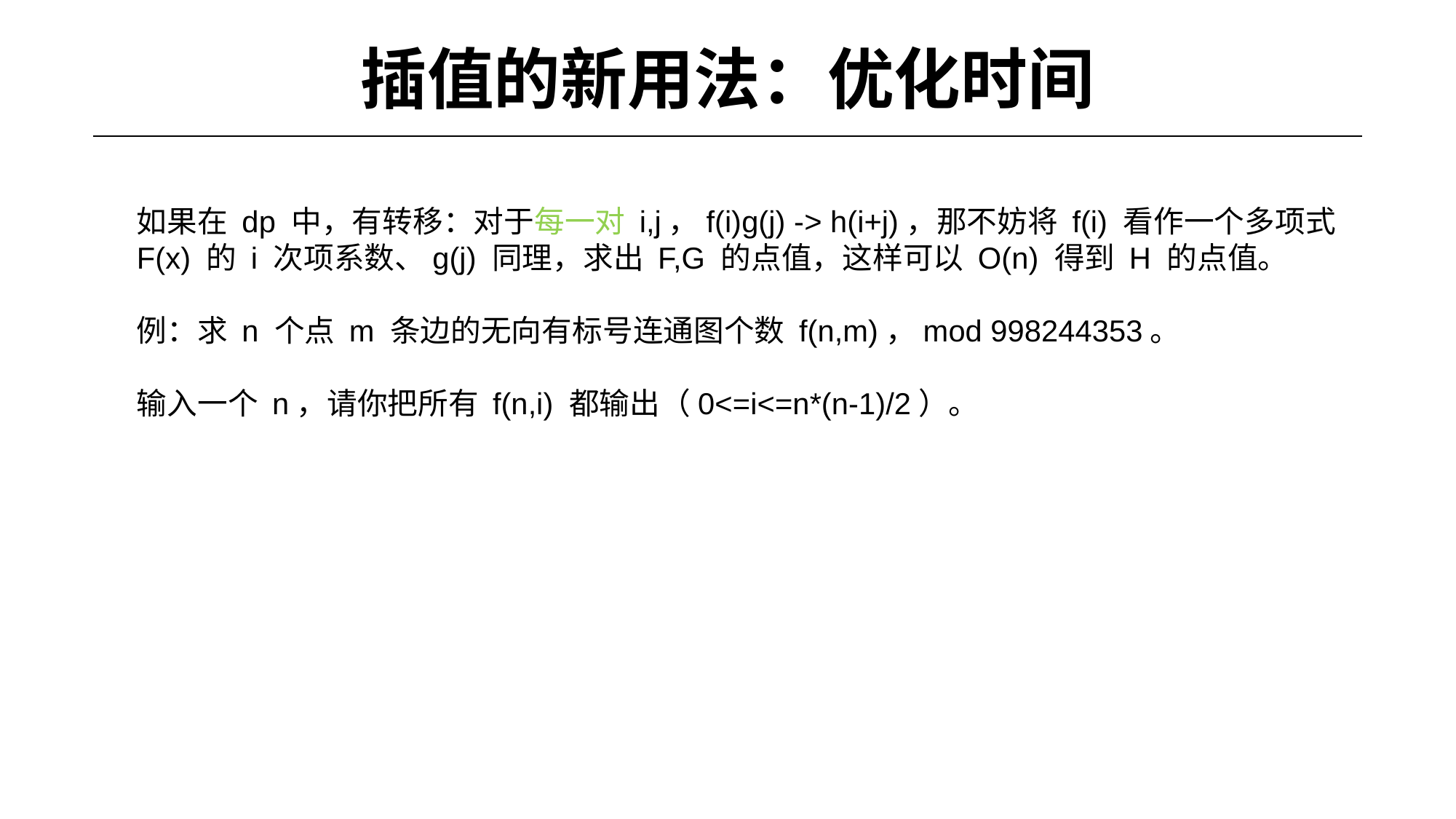

# 插值的新用法：优化时间
如果在 dp 中，有转移：对于每一对 i,j，f(i)g(j) -> h(i+j)，那不妨将 f(i) 看作一个多项式 F(x) 的 i 次项系数、g(j) 同理，求出 F,G 的点值，这样可以 O(n) 得到 H 的点值。

例：求 n 个点 m 条边的无向有标号连通图个数 f(n,m)，mod 998244353。

输入一个 n，请你把所有 f(n,i) 都输出（0<=i<=n*(n-1)/2）。